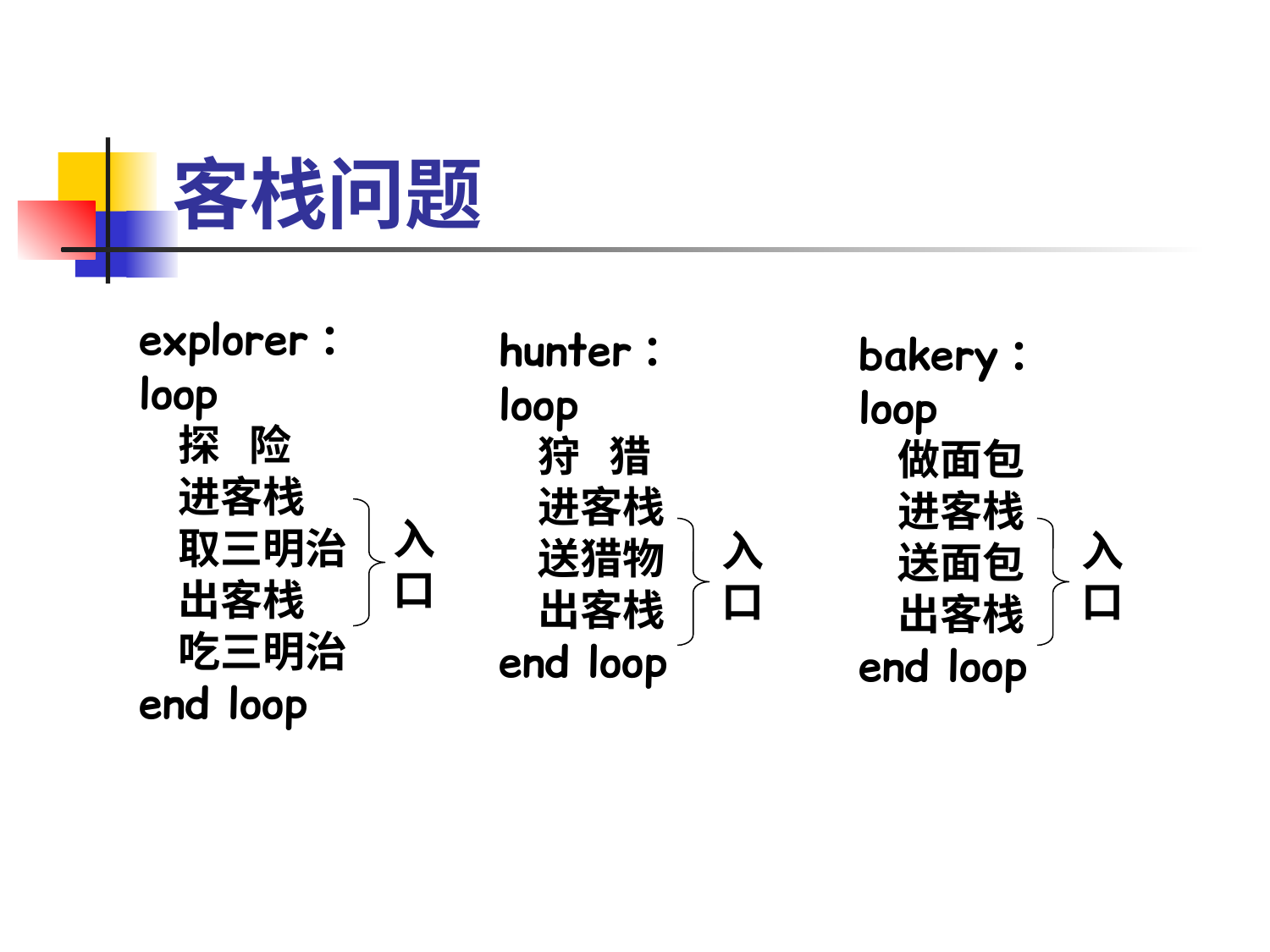

# 客栈问题
explorer：
loop
   探   险
   进客栈
   取三明治
   出客栈
   吃三明治
end loop
hunter：
loop
   狩   猎
   进客栈
   送猎物
   出客栈
end loop
bakery：
loop
   做面包
   进客栈
   送面包
   出客栈
end loop

入口

入口

入口